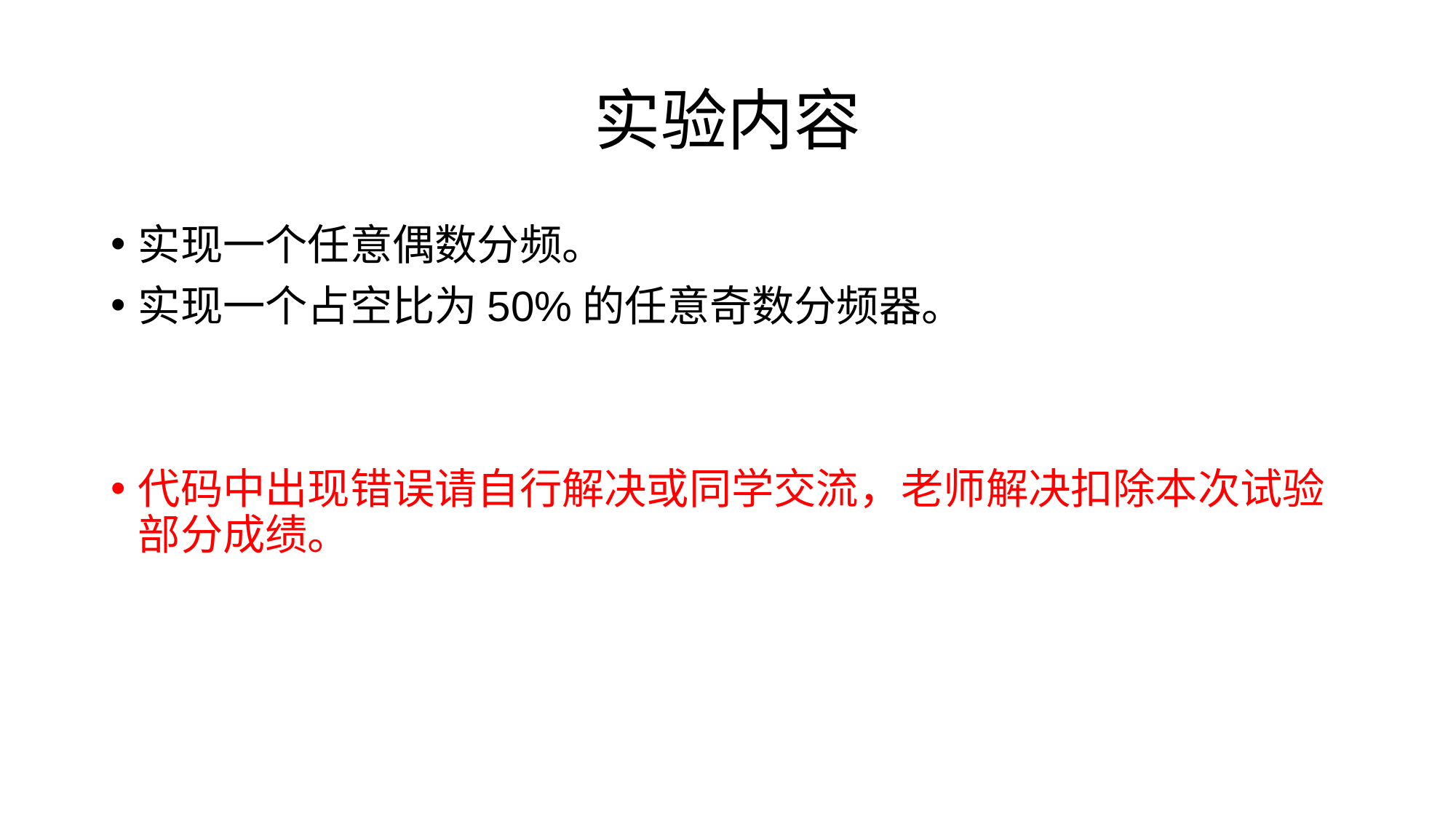

# 实验内容
实现一个任意偶数分频。
实现一个占空比为50%的任意奇数分频器。

代码中出现错误请自行解决或同学交流，老师解决扣除本次试验部分成绩。